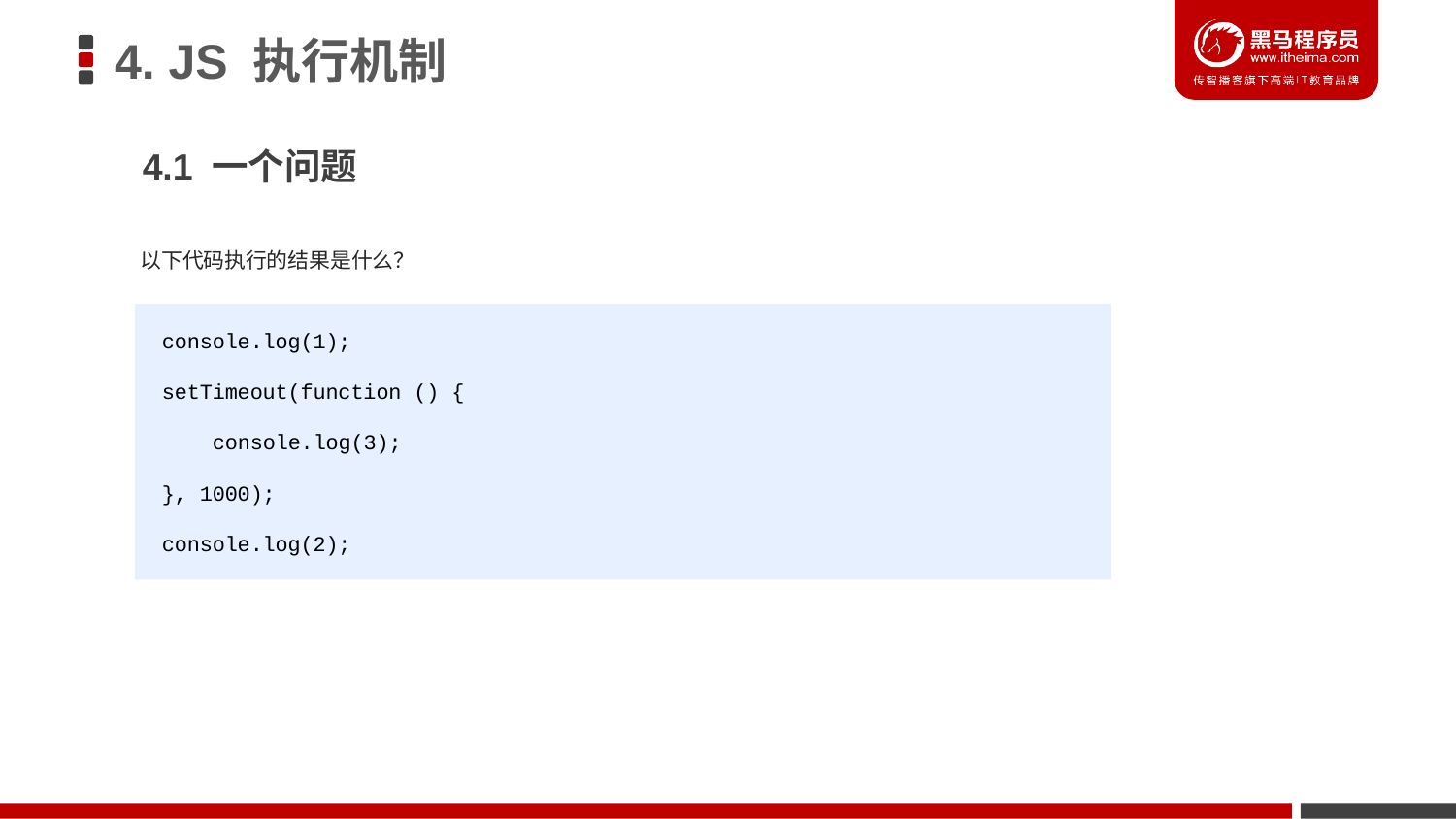

# 4. JS 执行机制
4.1 一个问题
以下代码执行的结果是什么？
 console.log(1);

 setTimeout(function () {

     console.log(3);

 }, 1000);

 console.log(2);